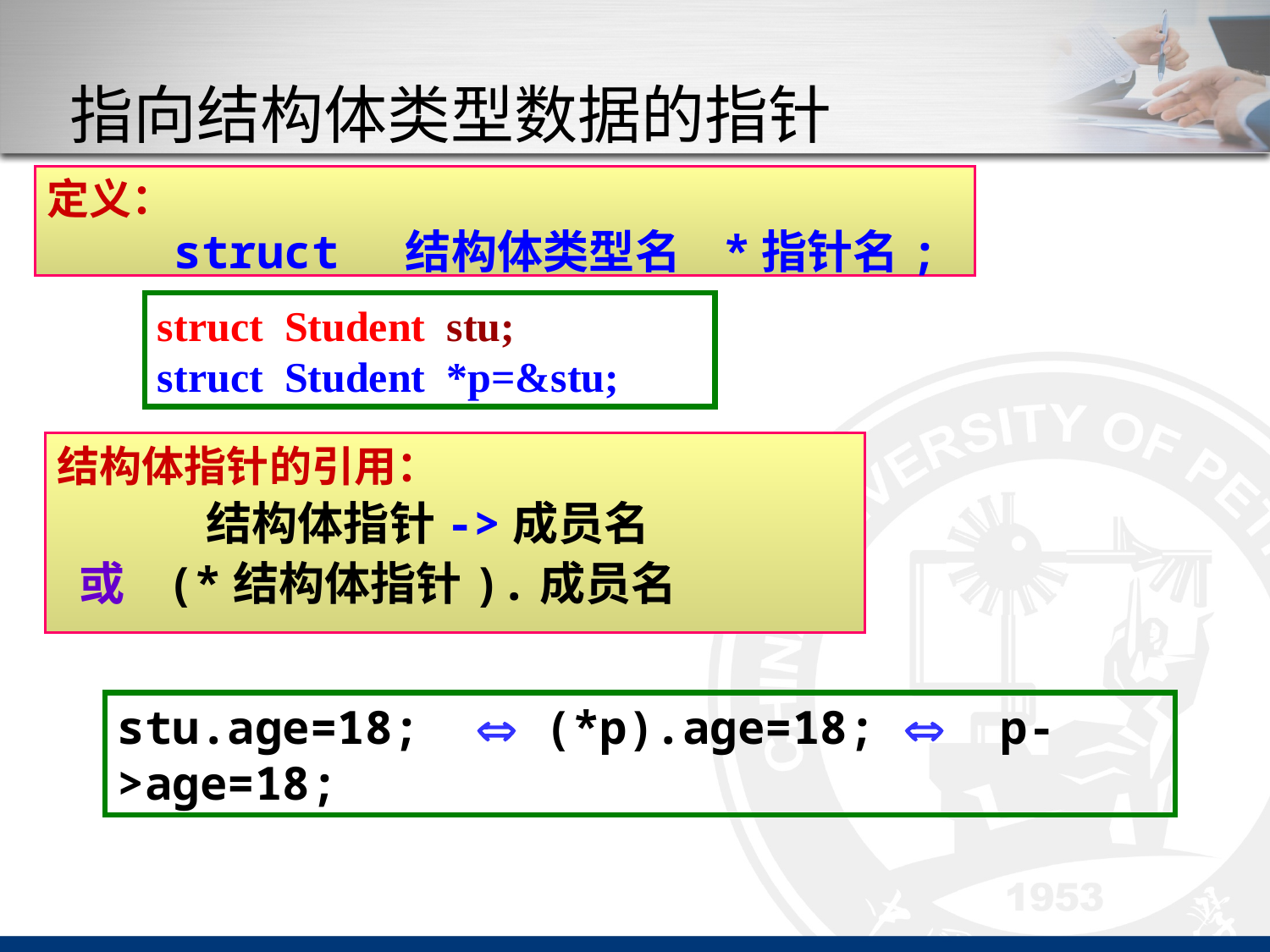

# 指向结构体类型数据的指针
定义：
	struct  结构体类型名   *指针名;
struct  Student  stu;
struct  Student  *p=&stu;
结构体指针的引用：
	 结构体指针->成员名
 或   (*结构体指针).成员名
stu.age=18;  ⇔ (*p).age=18; ⇔  p->age=18;